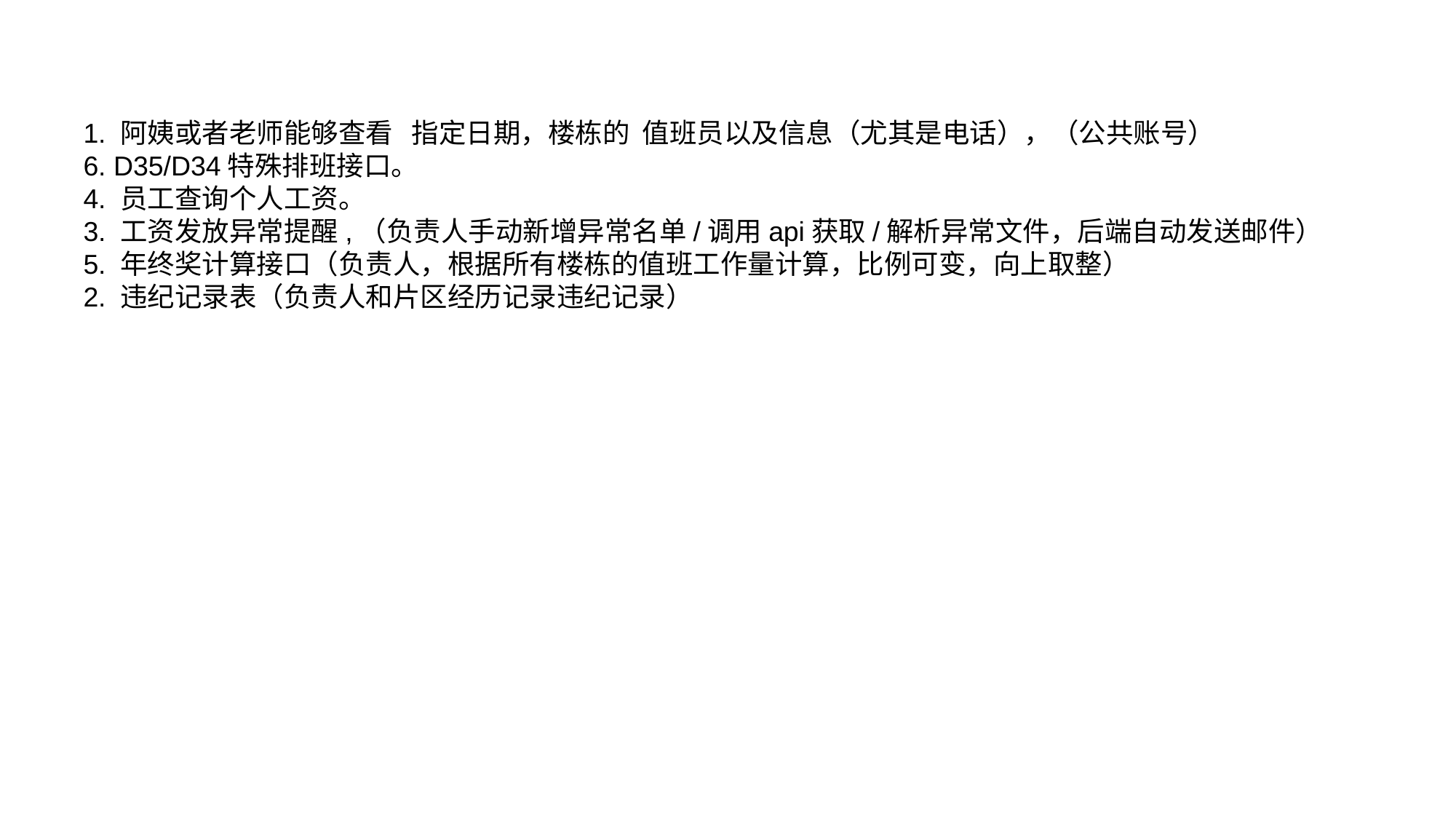

1. 阿姨或者老师能够查看   指定日期，楼栋的  值班员以及信息（尤其是电话），（公共账号）
6. D35/D34特殊排班接口。
4. 员工查询个人工资。
3. 工资发放异常提醒,（负责人手动新增异常名单/调用api获取/解析异常文件，后端自动发送邮件）
5. 年终奖计算接口（负责人，根据所有楼栋的值班工作量计算，比例可变，向上取整）
2. 违纪记录表（负责人和片区经历记录违纪记录）